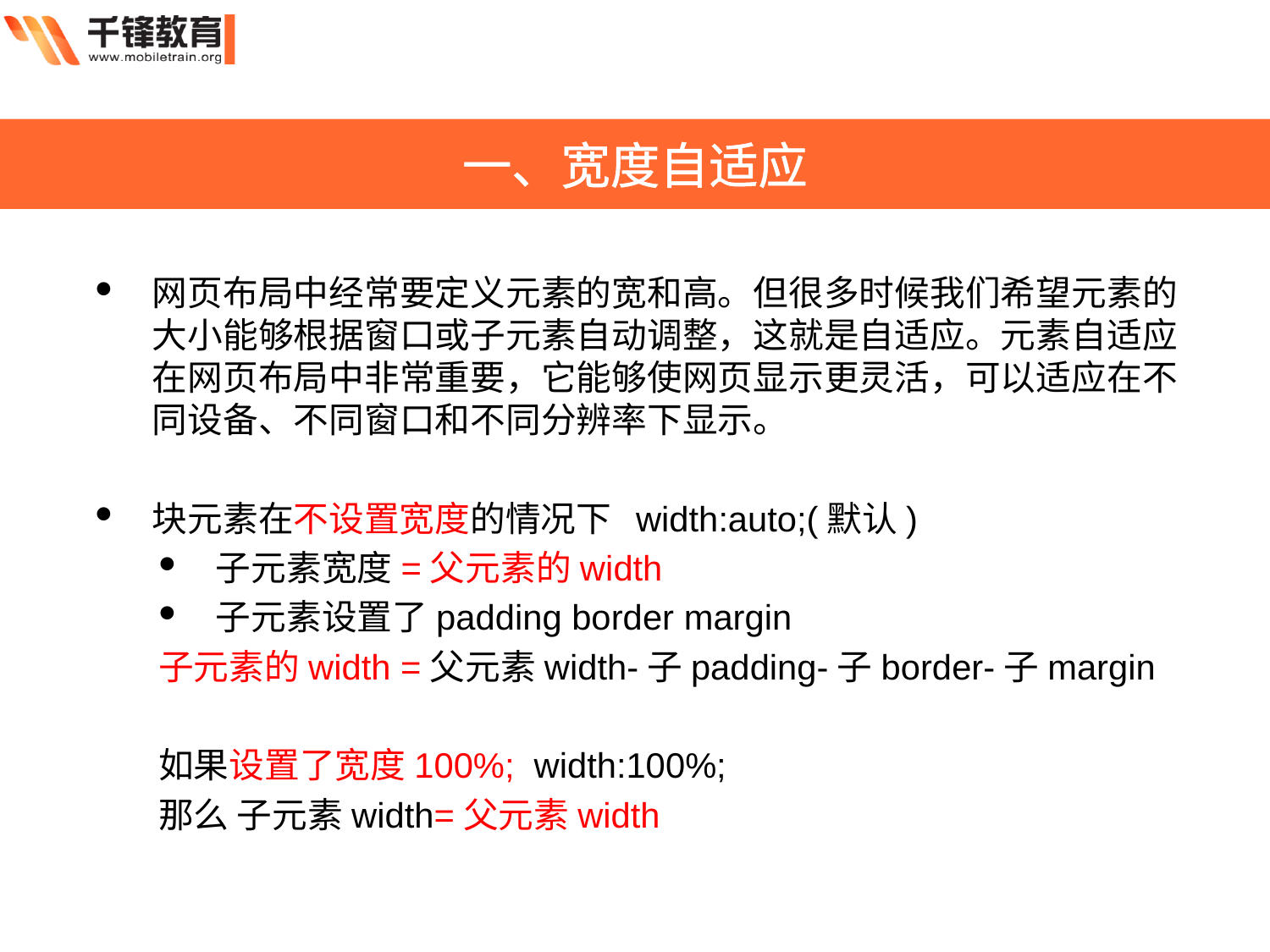

一、宽度自适应
网页布局中经常要定义元素的宽和高。但很多时候我们希望元素的大小能够根据窗口或子元素自动调整，这就是自适应。元素自适应在网页布局中非常重要，它能够使网页显示更灵活，可以适应在不同设备、不同窗口和不同分辨率下显示。

块元素在不设置宽度的情况下  width:auto;(默认)
子元素宽度=父元素的width
子元素设置了padding border margin
子元素的width =父元素width-子padding-子border-子margin

如果设置了宽度100%;  width:100%;
那么 子元素width=父元素width